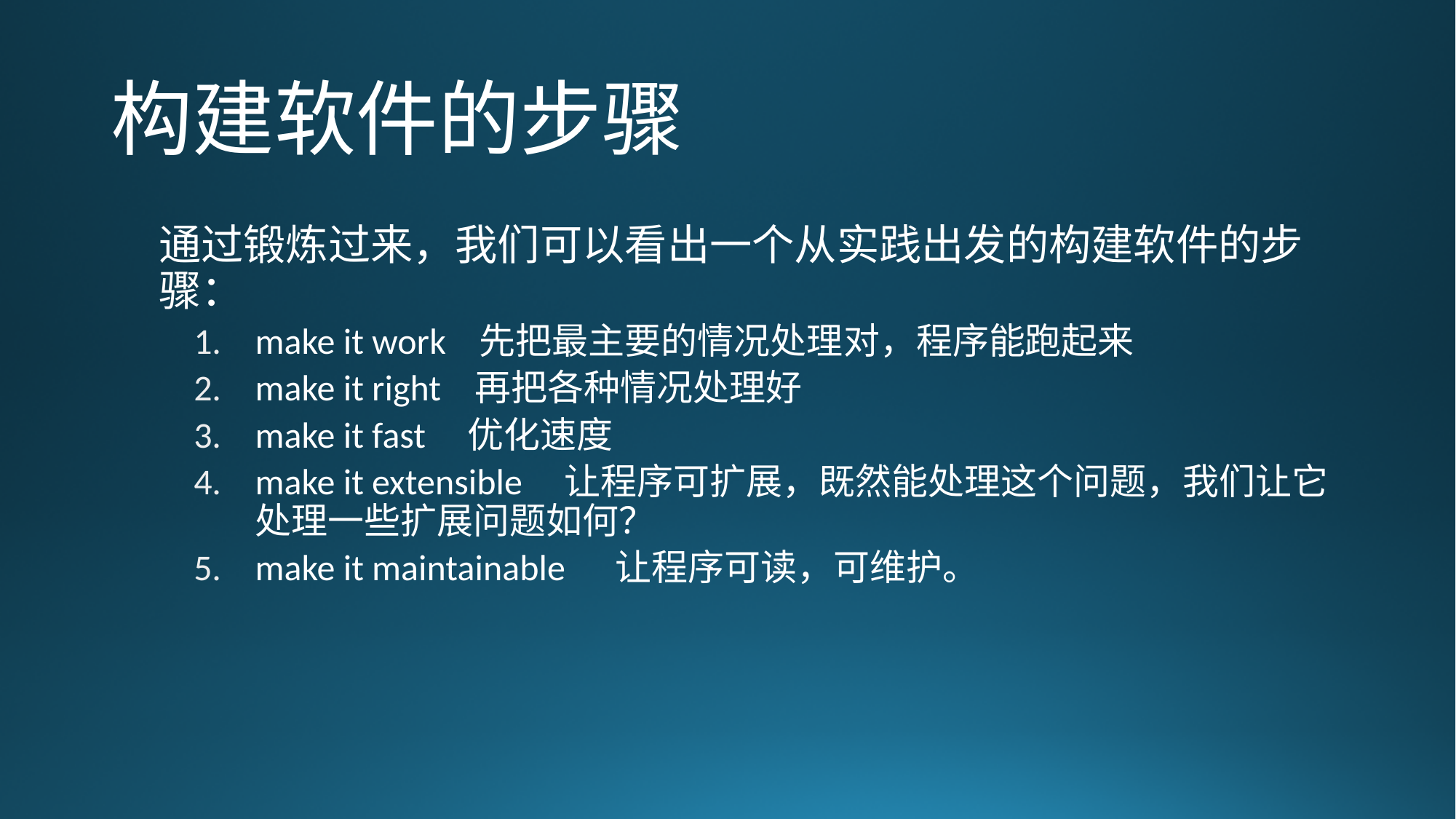

# 构建软件的步骤
通过锻炼过来，我们可以看出一个从实践出发的构建软件的步骤：
make it work   先把最主要的情况处理对，程序能跑起来
make it right   再把各种情况处理好
make it fast    优化速度
make it extensible    让程序可扩展，既然能处理这个问题，我们让它处理一些扩展问题如何？
make it maintainable     让程序可读，可维护。